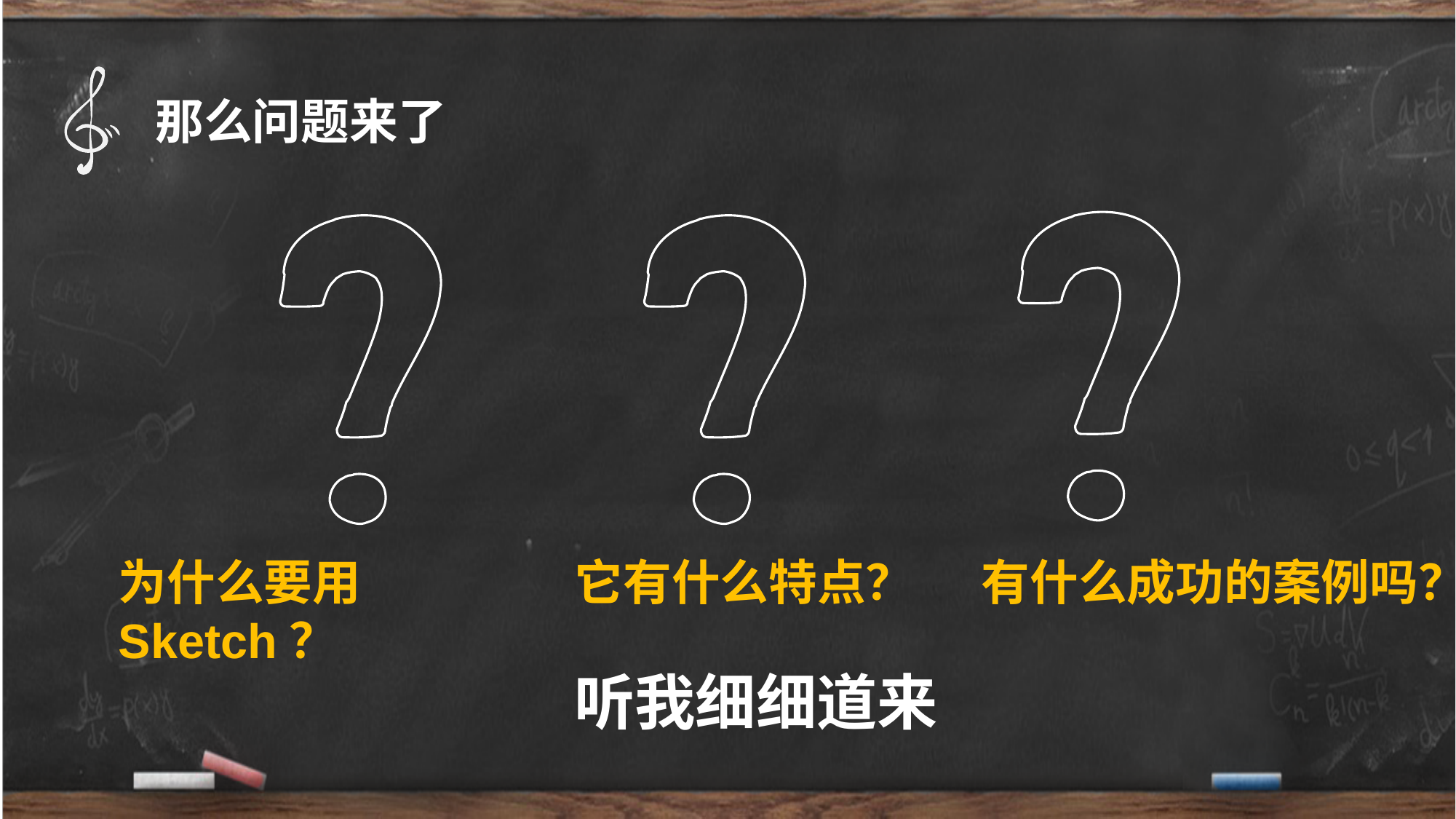

那么问题来了

为什么要用Sketch？
它有什么特点？
有什么成功的案例吗？
听我细细道来